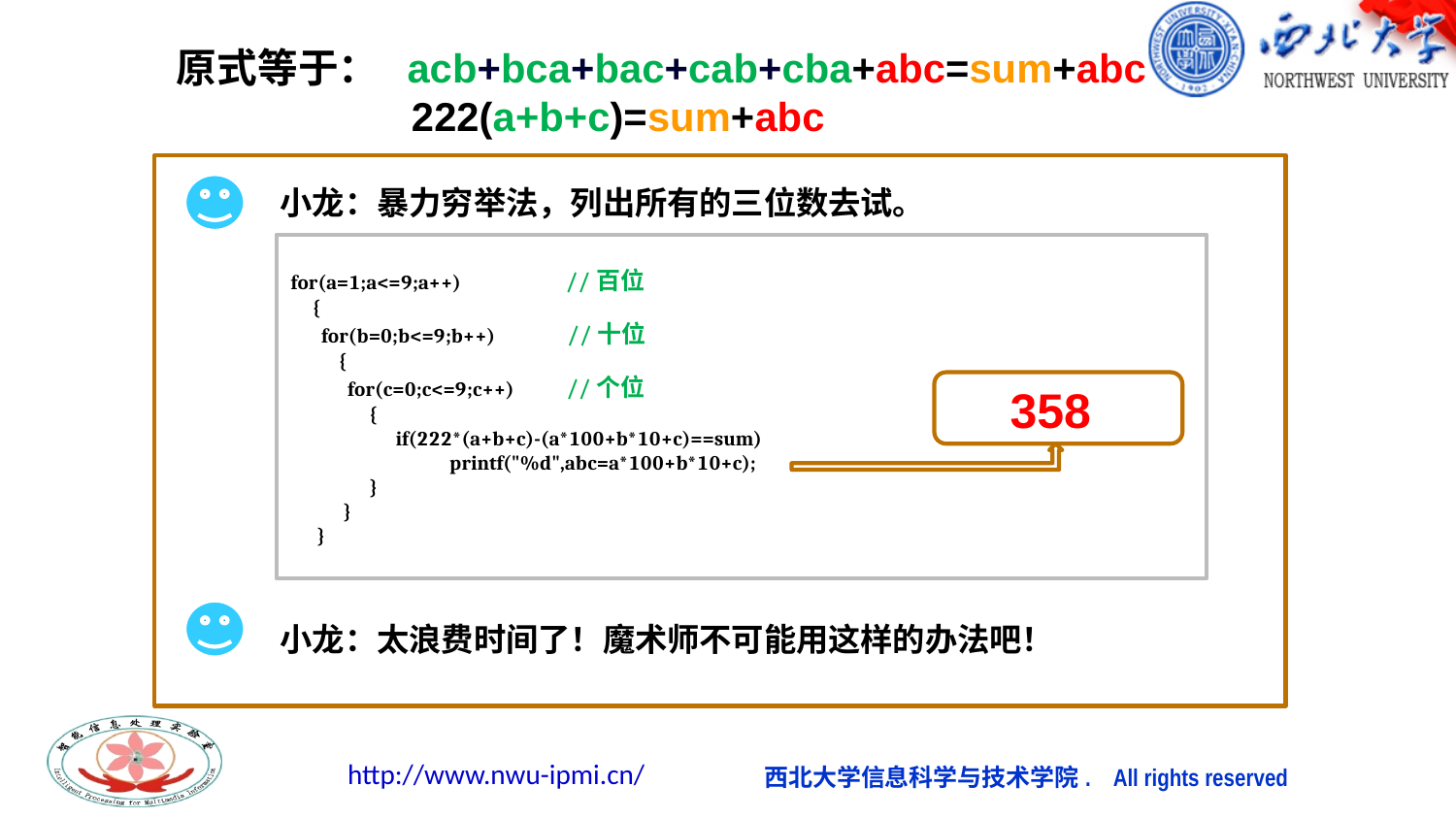

原式等于：  acb+bca+bac+cab+cba+abc=sum+abc
	        222(a+b+c)=sum+abc

小龙：暴力穷举法，列出所有的三位数去试。

for(a=1;a<=9;a++)                         //百位
     {
       for(b=0;b<=9;b++)                  //十位
           {
             for(c=0;c<=9;c++)           //个位
                  {
                        if(222*(a+b+c)-(a*100+b*10+c)==sum)
	   printf("%d",abc=a*100+b*10+c);
                  }
            }
      }

358

小龙：太浪费时间了！魔术师不可能用这样的办法吧！